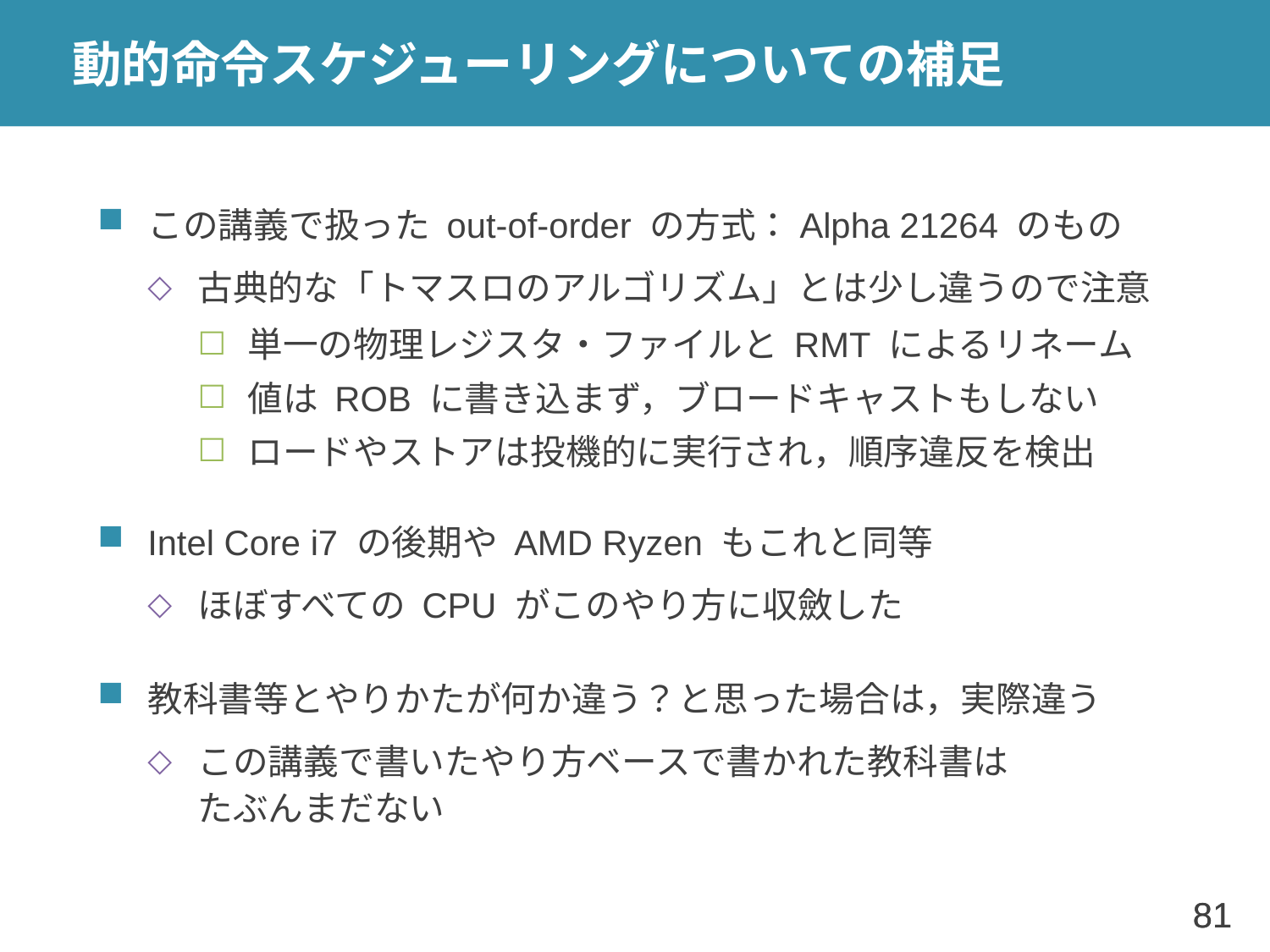

# 動的命令スケジューリングについての補足
この講義で扱った out-of-order の方式：Alpha 21264 のもの
古典的な「トマスロのアルゴリズム」とは少し違うので注意
単一の物理レジスタ・ファイルと RMT によるリネーム
値は ROB に書き込まず，ブロードキャストもしない
ロードやストアは投機的に実行され，順序違反を検出
Intel Core i7 の後期や AMD Ryzen もこれと同等
ほぼすべての CPU がこのやり方に収斂した
教科書等とやりかたが何か違う？と思った場合は，実際違う
この講義で書いたやり方ベースで書かれた教科書は
たぶんまだない